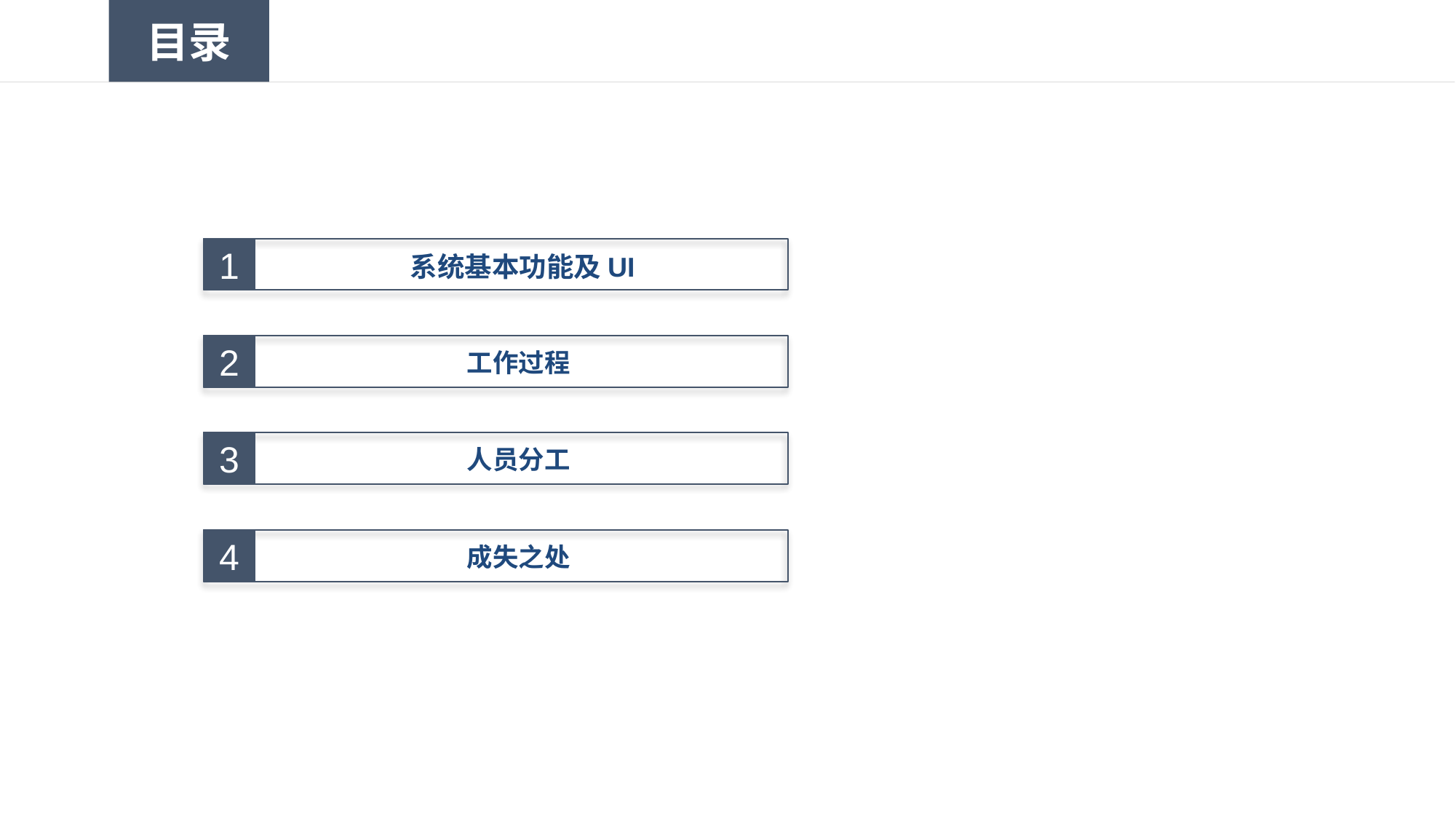

目录

1
                   系统基本功能及UI

2
工作过程

3
人员分工

4
成失之处